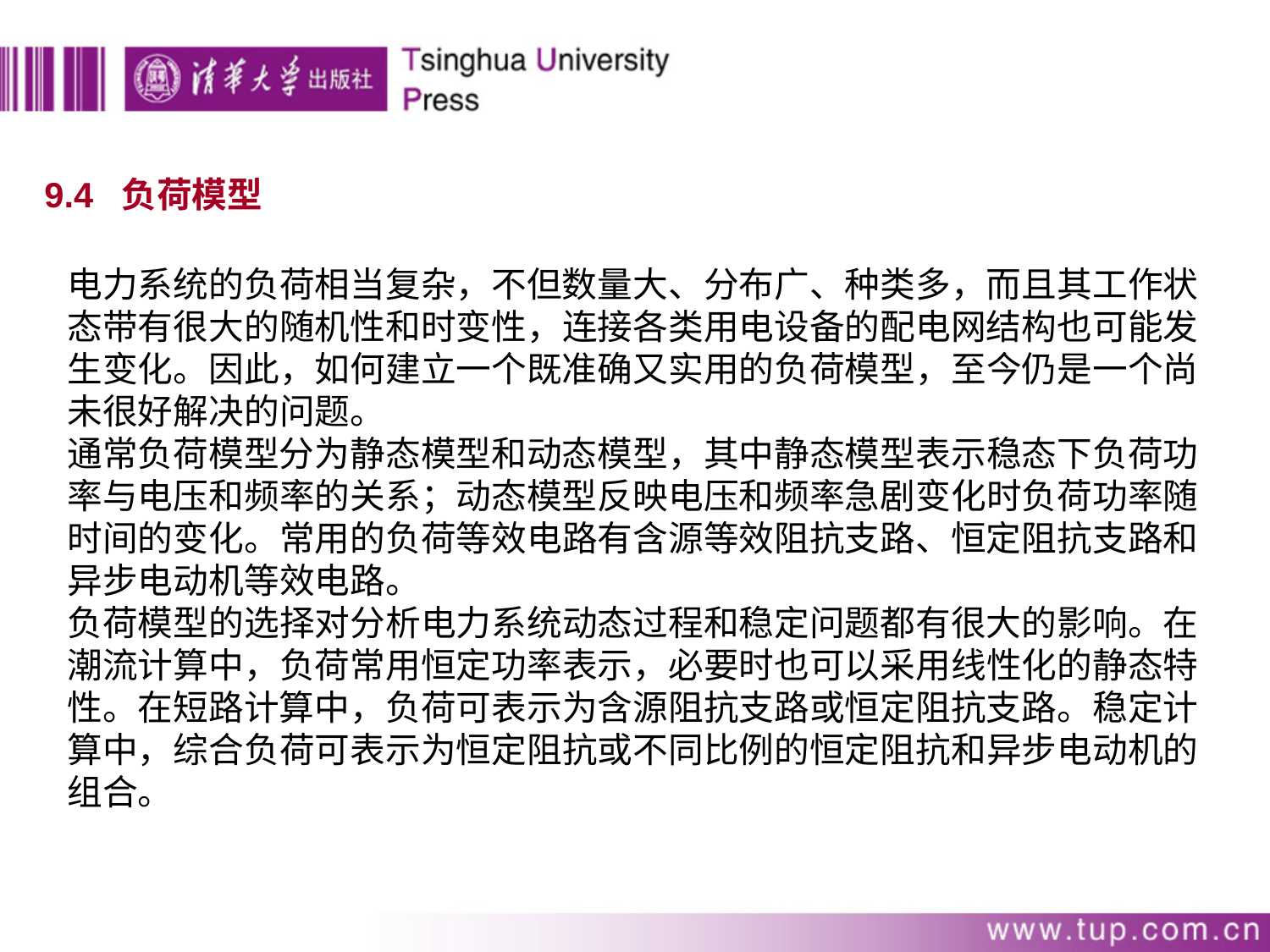

9.4  负荷模型
电力系统的负荷相当复杂，不但数量大、分布广、种类多，而且其工作状态带有很大的随机性和时变性，连接各类用电设备的配电网结构也可能发生变化。因此，如何建立一个既准确又实用的负荷模型，至今仍是一个尚未很好解决的问题。
通常负荷模型分为静态模型和动态模型，其中静态模型表示稳态下负荷功率与电压和频率的关系；动态模型反映电压和频率急剧变化时负荷功率随时间的变化。常用的负荷等效电路有含源等效阻抗支路、恒定阻抗支路和异步电动机等效电路。
负荷模型的选择对分析电力系统动态过程和稳定问题都有很大的影响。在潮流计算中，负荷常用恒定功率表示，必要时也可以采用线性化的静态特性。在短路计算中，负荷可表示为含源阻抗支路或恒定阻抗支路。稳定计算中，综合负荷可表示为恒定阻抗或不同比例的恒定阻抗和异步电动机的组合。